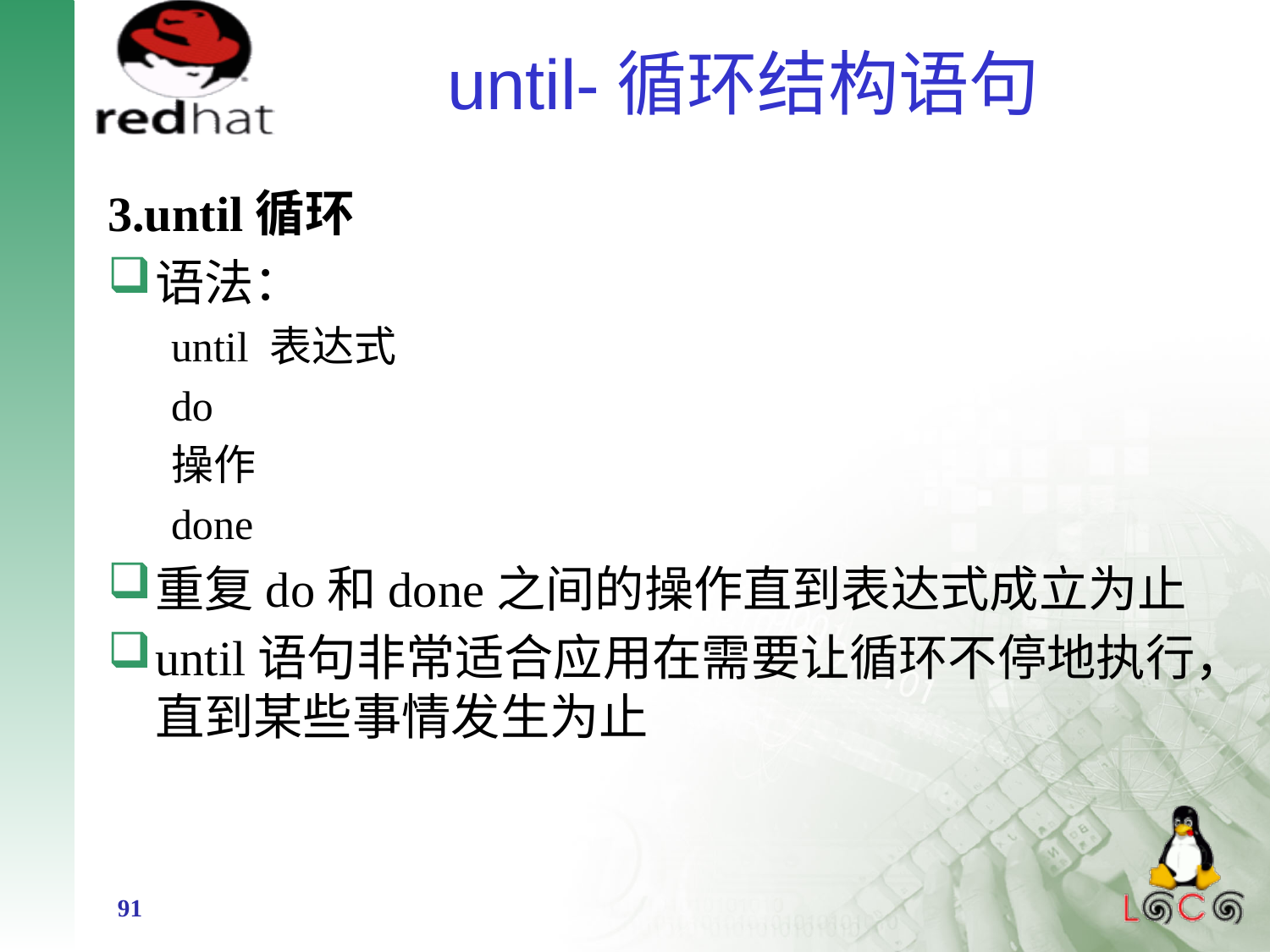

# until-循环结构语句
3.until循环
语法：
until 表达式
do
操作
done
重复do和done之间的操作直到表达式成立为止
until语句非常适合应用在需要让循环不停地执行，直到某些事情发生为止
91